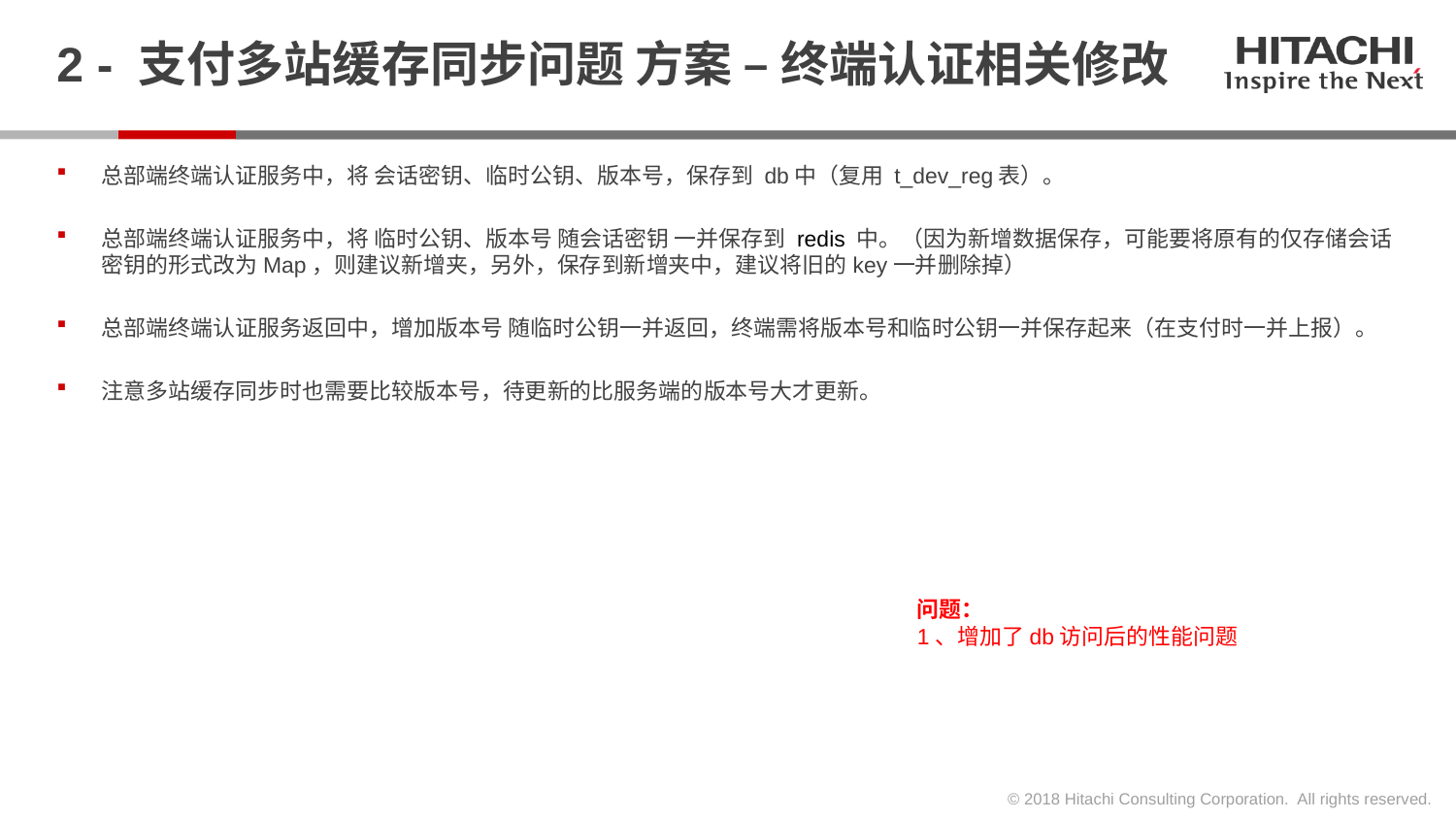

# 2 - 支付多站缓存同步问题 方案 – 终端认证相关修改
总部端终端认证服务中，将 会话密钥、临时公钥、版本号，保存到 db中（复用 t_dev_reg表）。
总部端终端认证服务中，将 临时公钥、版本号 随会话密钥 一并保存到 redis 中。（因为新增数据保存，可能要将原有的仅存储会话密钥的形式改为Map，则建议新增夹，另外，保存到新增夹中，建议将旧的key一并删除掉）
总部端终端认证服务返回中，增加版本号 随临时公钥一并返回，终端需将版本号和临时公钥一并保存起来（在支付时一并上报）。
注意多站缓存同步时也需要比较版本号，待更新的比服务端的版本号大才更新。
问题：
1、增加了db访问后的性能问题